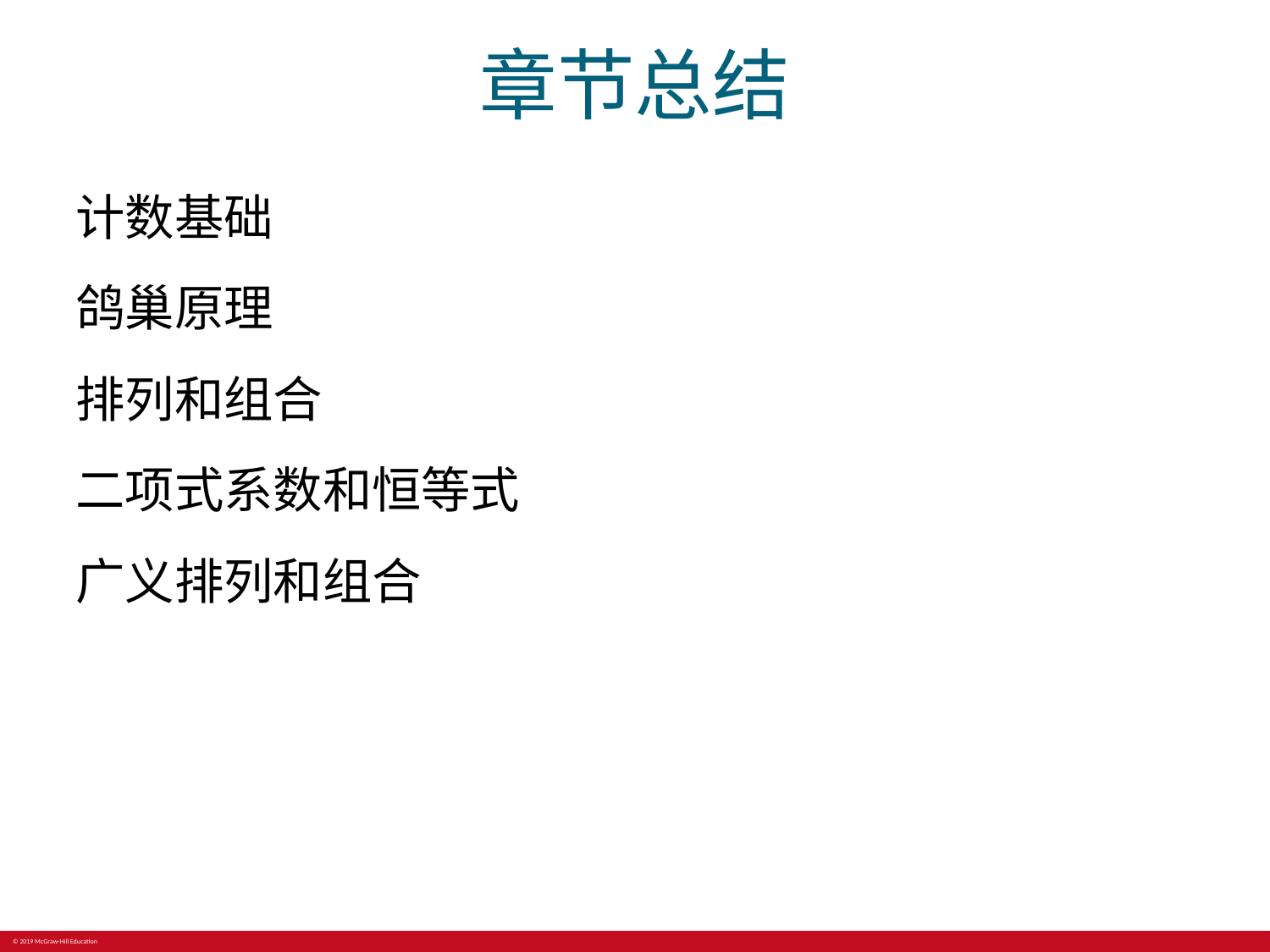

# 章节总结
计数基础
鸽巢原理
排列和组合
二项式系数和恒等式
广义排列和组合